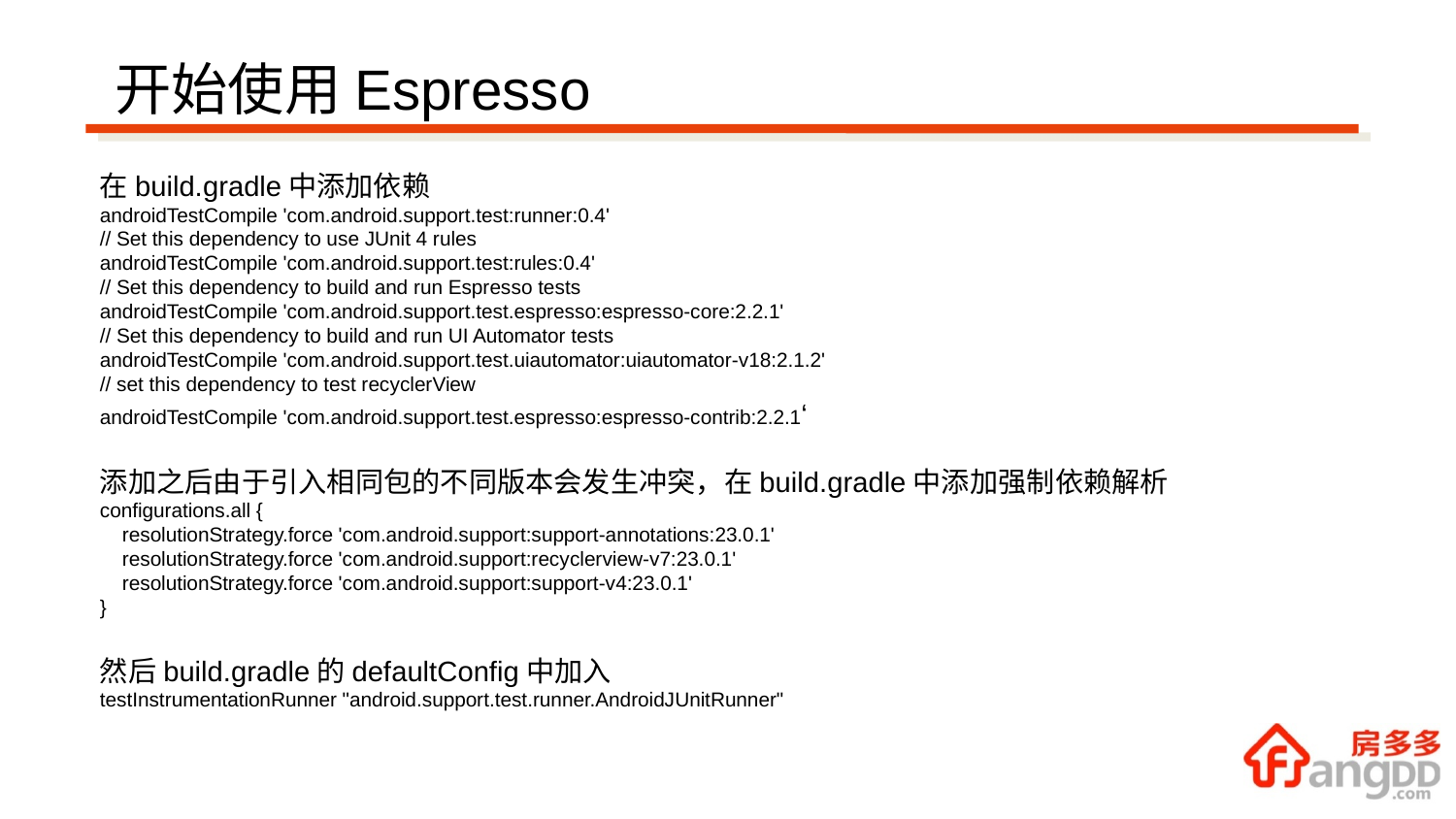

开始使用Espresso

在build.gradle中添加依赖
androidTestCompile 'com.android.support.test:runner:0.4'
// Set this dependency to use JUnit 4 rules
androidTestCompile 'com.android.support.test:rules:0.4'
// Set this dependency to build and run Espresso tests
androidTestCompile 'com.android.support.test.espresso:espresso-core:2.2.1'
// Set this dependency to build and run UI Automator tests
androidTestCompile 'com.android.support.test.uiautomator:uiautomator-v18:2.1.2'
// set this dependency to test recyclerView
androidTestCompile 'com.android.support.test.espresso:espresso-contrib:2.2.1‘

添加之后由于引入相同包的不同版本会发生冲突，在build.gradle中添加强制依赖解析
configurations.all {
    resolutionStrategy.force 'com.android.support:support-annotations:23.0.1'
    resolutionStrategy.force 'com.android.support:recyclerview-v7:23.0.1'
    resolutionStrategy.force 'com.android.support:support-v4:23.0.1'
}

然后build.gradle的defaultConfig中加入
testInstrumentationRunner "android.support.test.runner.AndroidJUnitRunner"